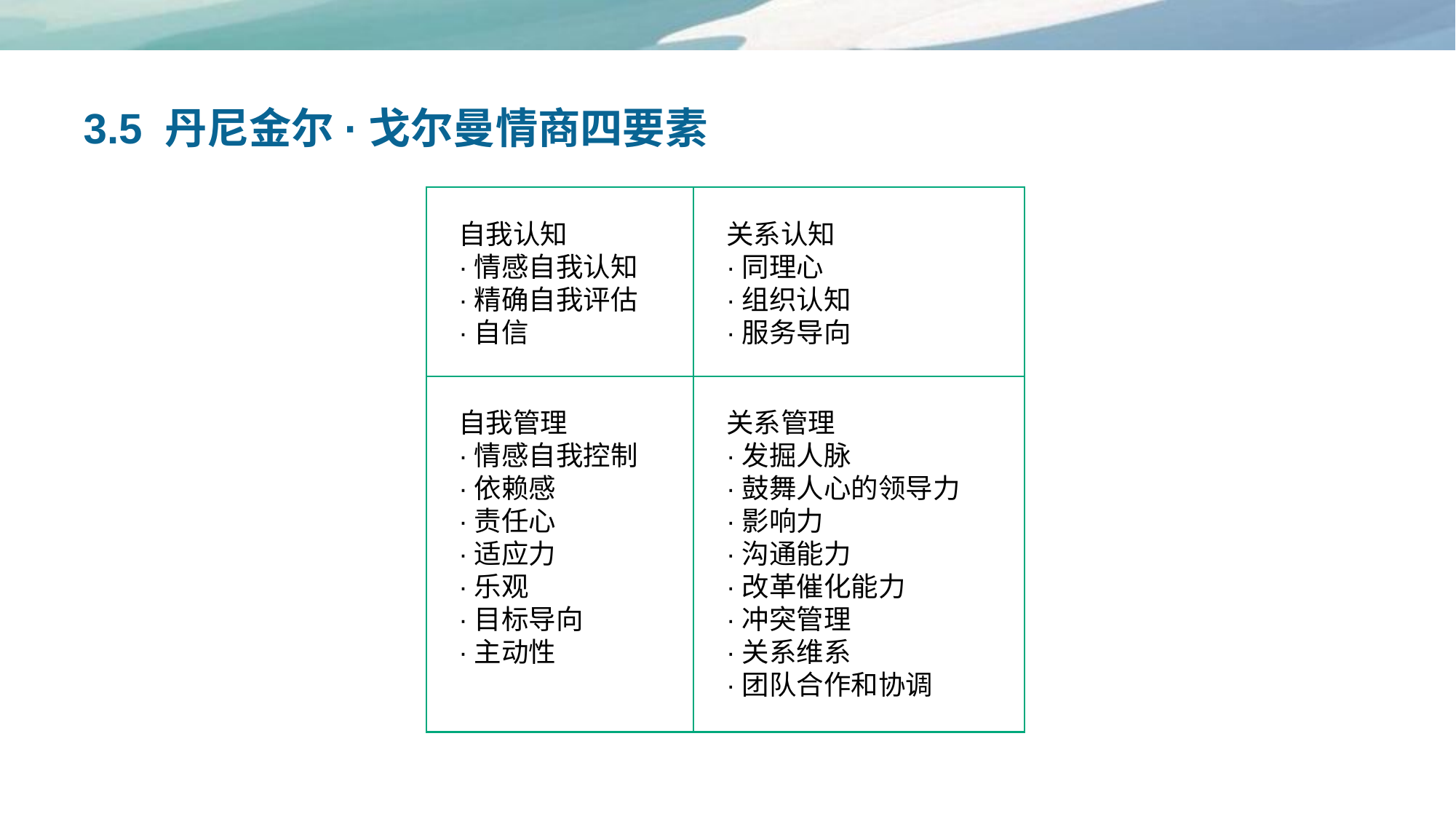

3.5 丹尼金尔·戈尔曼情商四要素

自我认知
·情感自我认知
·精确自我评估
·自信
关系认知
·同理心
·组织认知
·服务导向

自我管理
·情感自我控制
·依赖感
·责任心
·适应力
·乐观
·目标导向
·主动性
关系管理
·发掘人脉
·鼓舞人心的领导力
·影响力
·沟通能力
·改革催化能力
·冲突管理
·关系维系
·团队合作和协调